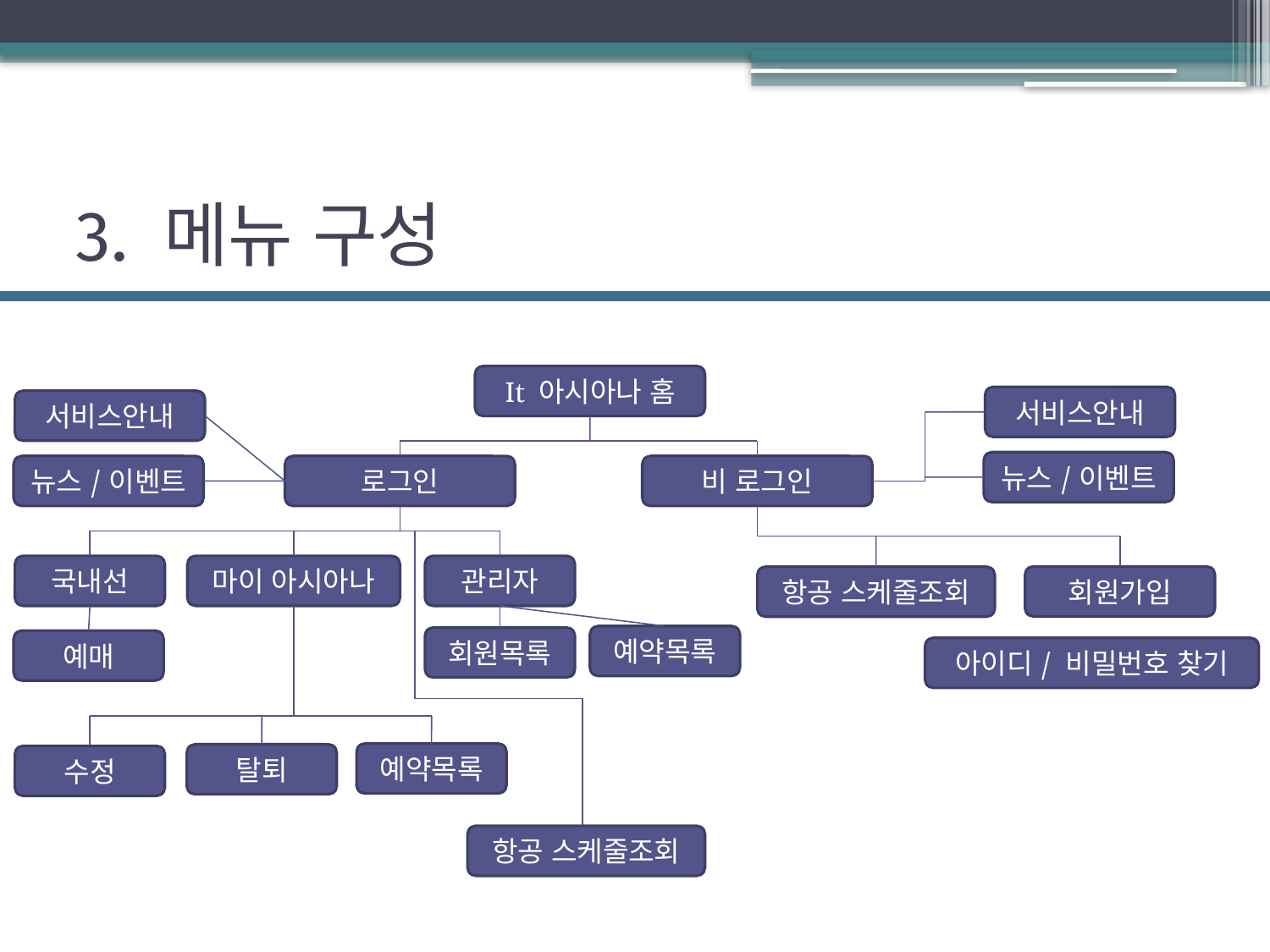

# 3. 메뉴 구성
It 아시아나 홈
서비스안내
서비스안내
뉴스/이벤트
뉴스/이벤트
로그인
비 로그인
국내선
마이 아시아나
관리자
회원가입
항공 스케줄조회
예약목록
회원목록
예매
아이디/ 비밀번호 찾기
예약목록
탈퇴
수정
항공 스케줄조회